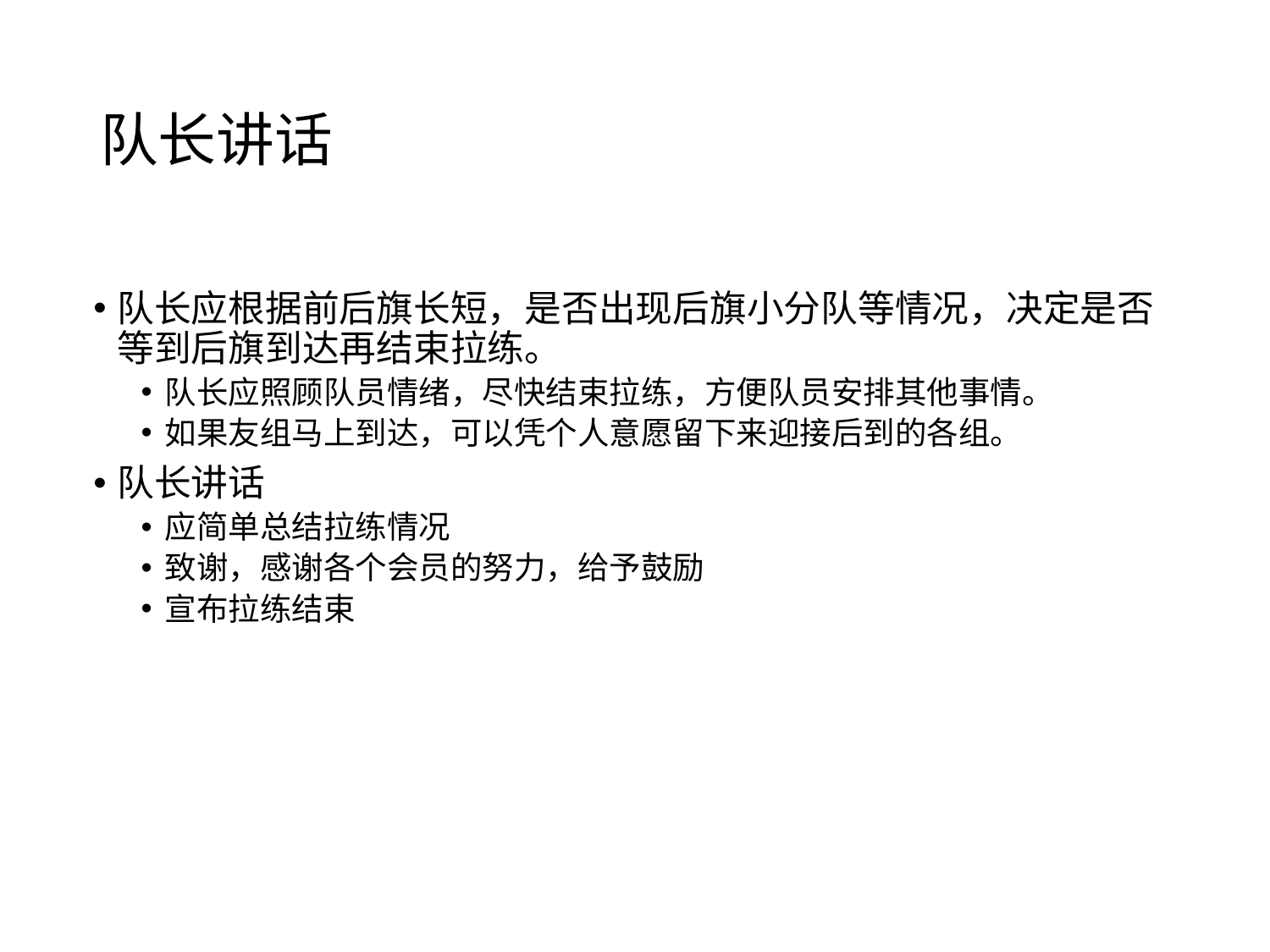

# 队长讲话
队长应根据前后旗长短，是否出现后旗小分队等情况，决定是否等到后旗到达再结束拉练。
队长应照顾队员情绪，尽快结束拉练，方便队员安排其他事情。
如果友组马上到达，可以凭个人意愿留下来迎接后到的各组。
队长讲话
应简单总结拉练情况
致谢，感谢各个会员的努力，给予鼓励
宣布拉练结束